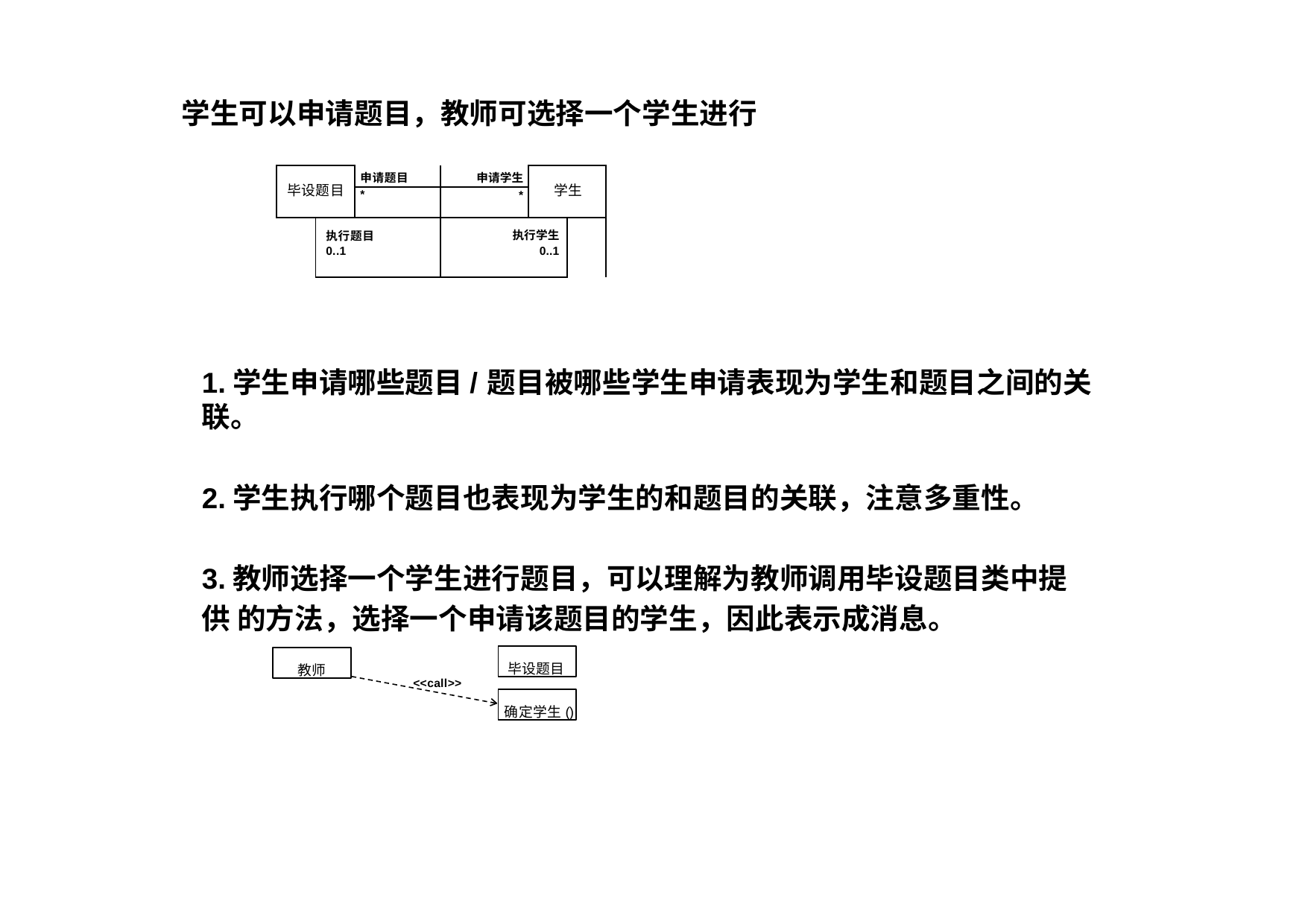

# 学⽣可以申请题⽬，教师可选择⼀个学⽣进⾏
| 毕设题⽬ |  | 申请题⽬ | 申请学⽣ | 学⽣ |  |
| --- | --- | --- | --- | --- | --- |
|  |  | \* | \* |  |  |
|  | 执⾏题⽬ 0..1 |  | 执⾏学⽣ 0..1 |  |  |
1.学⽣申请哪些题⽬/题⽬被哪些学⽣申请表现为学⽣和题⽬之间的关联。

2.学⽣执⾏哪个题⽬也表现为学⽣的和题⽬的关联，注意多重性。

3.教师选择⼀个学⽣进⾏题⽬，可以理解为教师调⽤毕设题⽬类中提供 的⽅法，选择⼀个申请该题⽬的学⽣，因此表示成消息。
毕设题⽬
教师
<<call>>

确定学⽣()